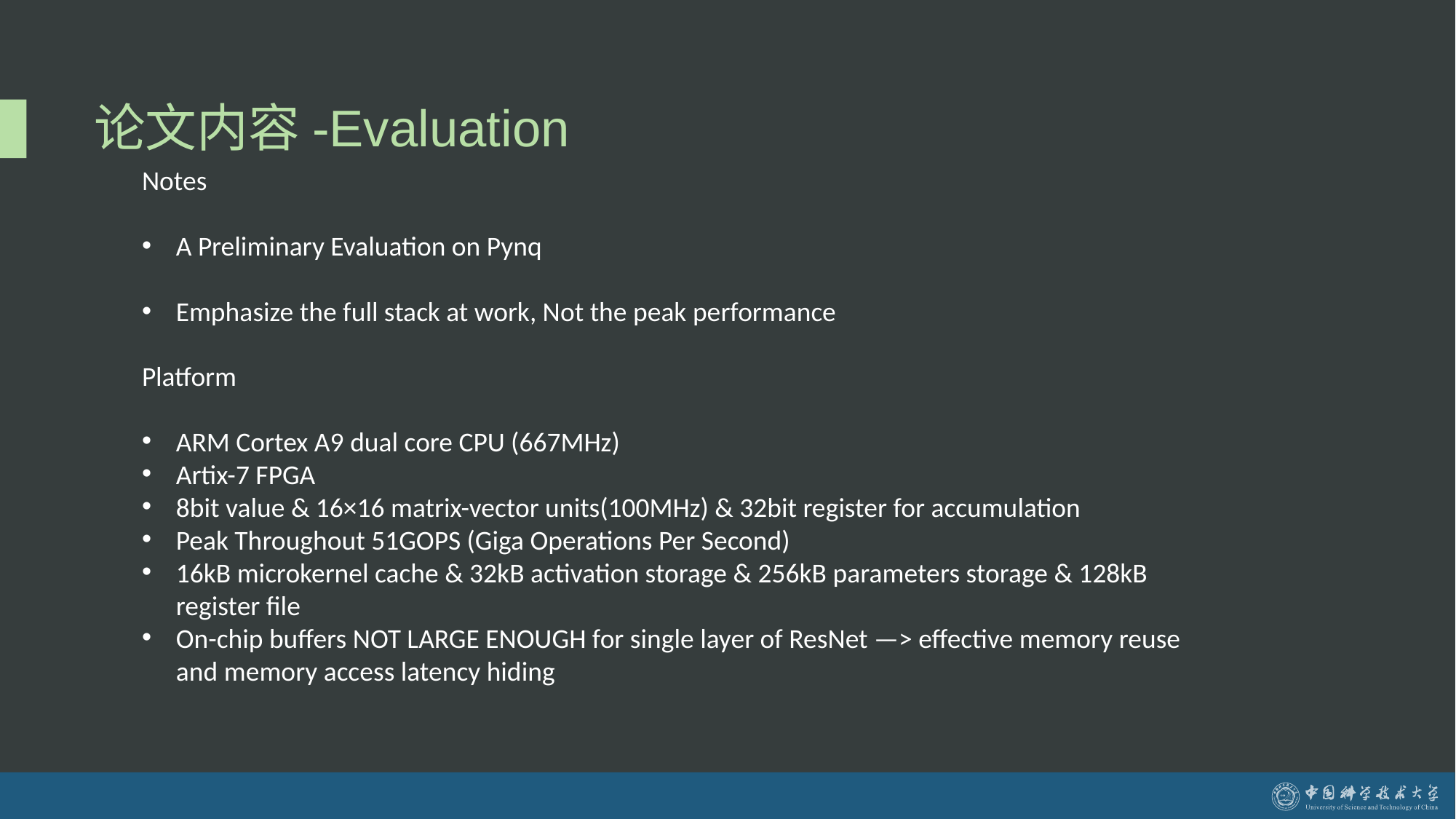

# 论文内容-Evaluation
Notes

A Preliminary Evaluation on Pynq

Emphasize the full stack at work, Not the peak performance
Platform

ARM Cortex A9 dual core CPU (667MHz)
Artix-7 FPGA
8bit value & 16×16 matrix-vector units(100MHz) & 32bit register for accumulation
Peak Throughout 51GOPS (Giga Operations Per Second)
16kB microkernel cache & 32kB activation storage & 256kB parameters storage & 128kB register file
On-chip buffers NOT LARGE ENOUGH for single layer of ResNet —> effective memory reuse and memory access latency hiding